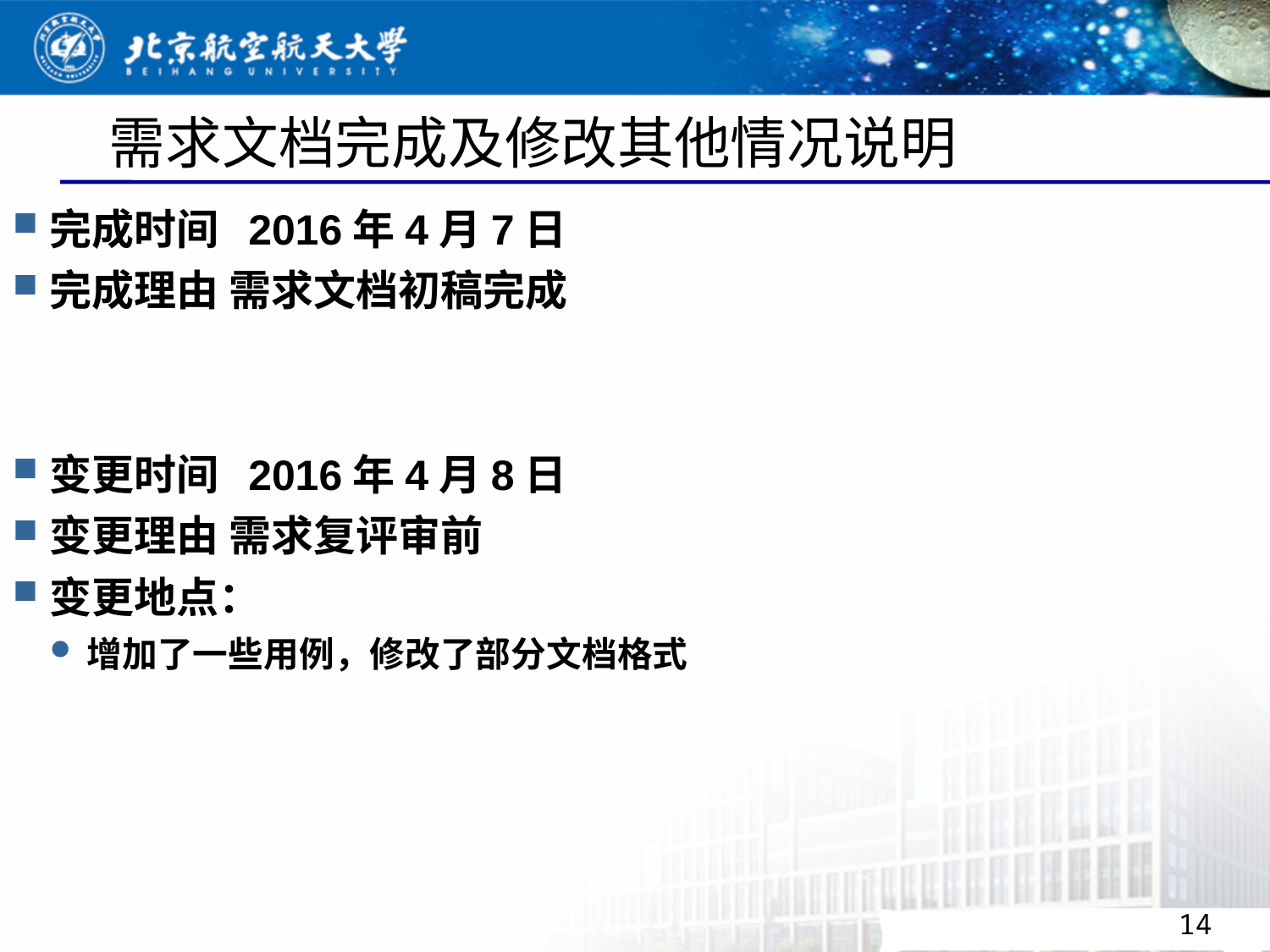

# 需求文档完成及修改其他情况说明
完成时间  2016年4月7日
完成理由 需求文档初稿完成

变更时间  2016年4月8日
变更理由 需求复评审前
变更地点：
增加了一些用例，修改了部分文档格式